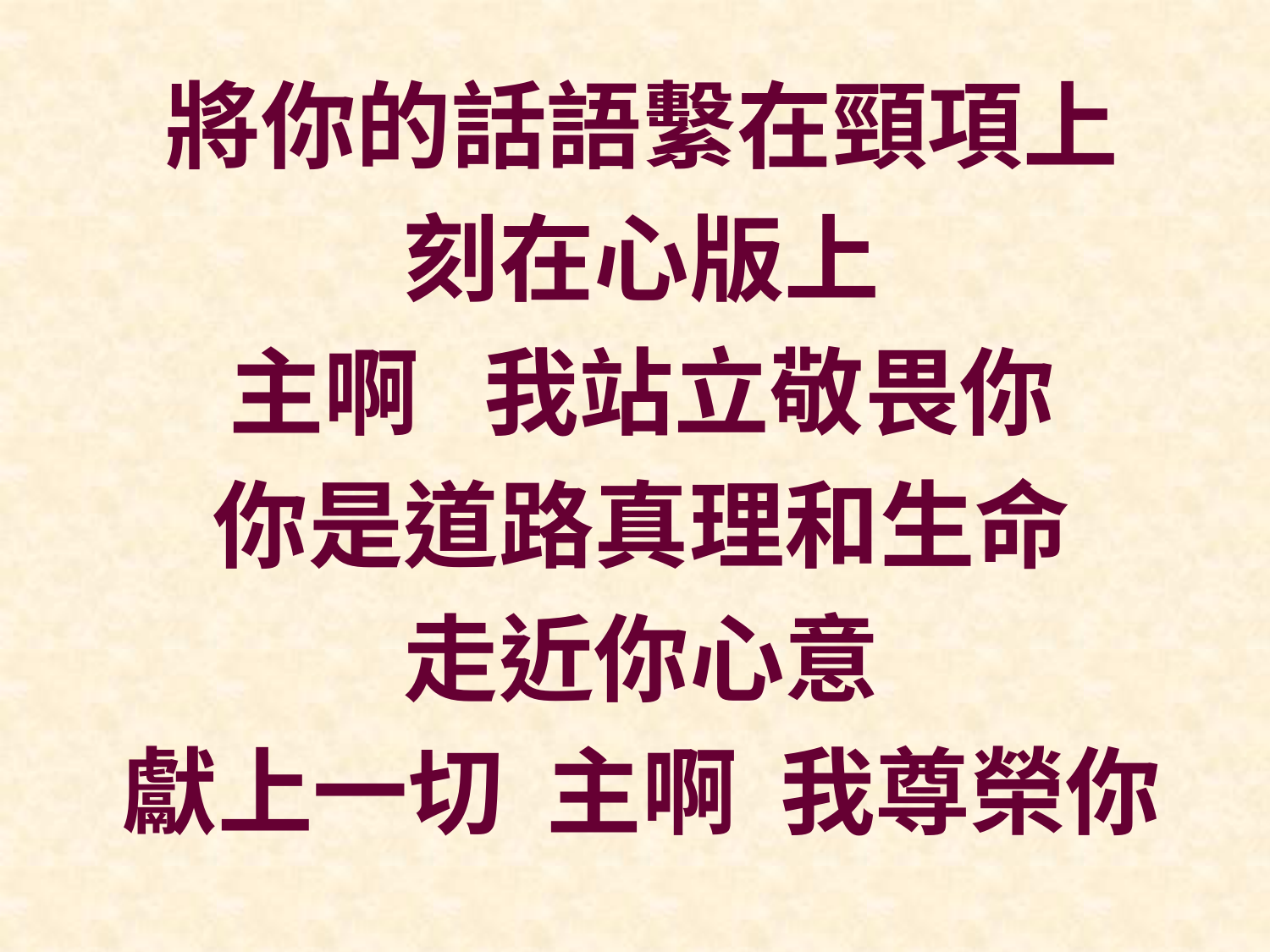

將你的話語繫在頸項上
刻在心版上
主啊   我站立敬畏你
你是道路真理和生命
走近你心意
獻上一切  主啊  我尊榮你